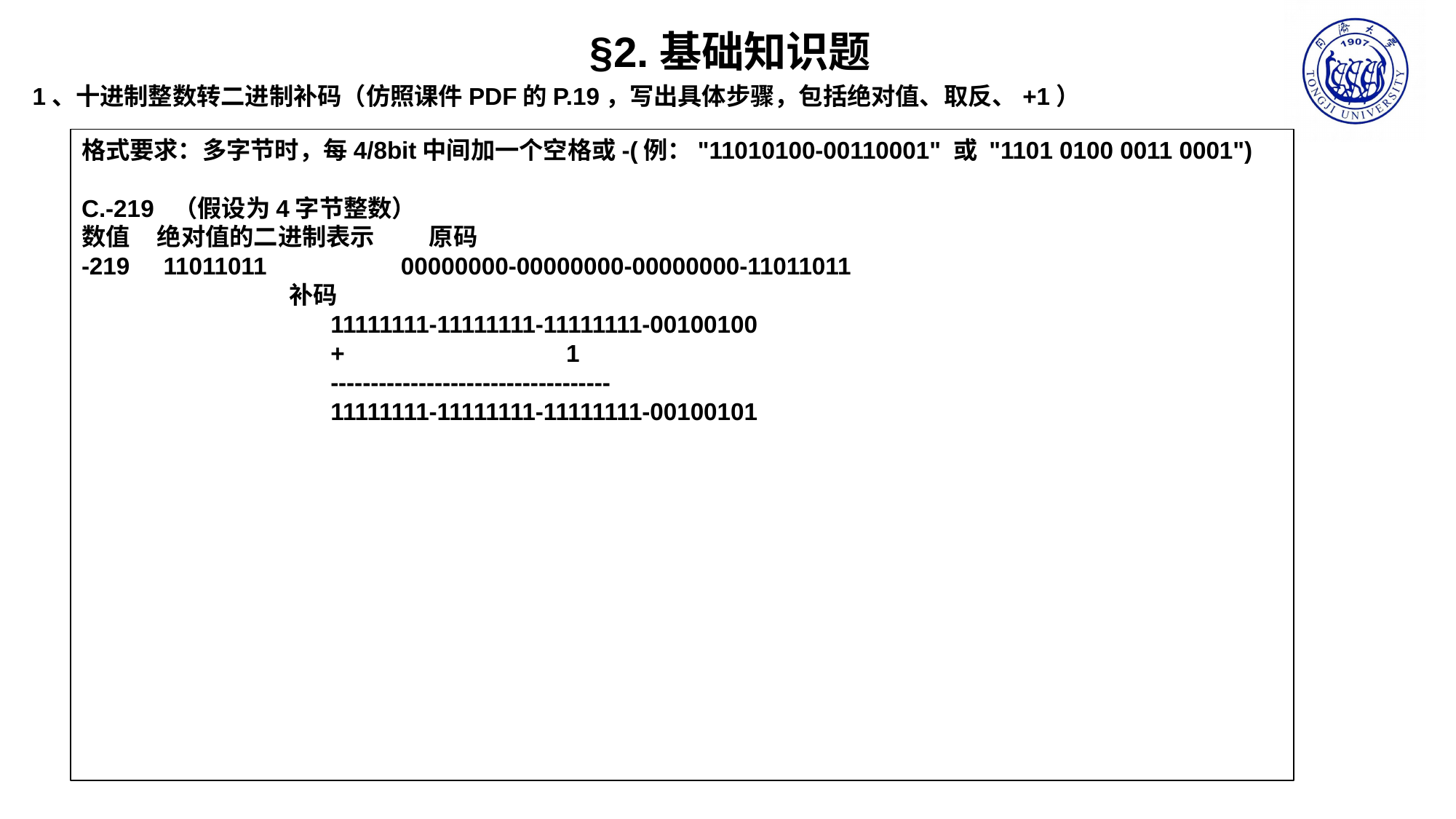

§2.基础知识题
1、十进制整数转二进制补码（仿照课件PDF的P.19，写出具体步骤，包括绝对值、取反、+1）
格式要求：多字节时，每4/8bit中间加一个空格或-(例："11010100-00110001" 或 "1101 0100 0011 0001")

C.-219  （假设为4字节整数）
数值     绝对值的二进制表示          原码
-219     11011011                    00000000-00000000-00000000-11011011
                                     补码
                                     11111111-11111111-11111111-00100100
                                     +                                 1
                                     -----------------------------------
                                     11111111-11111111-11111111-00100101